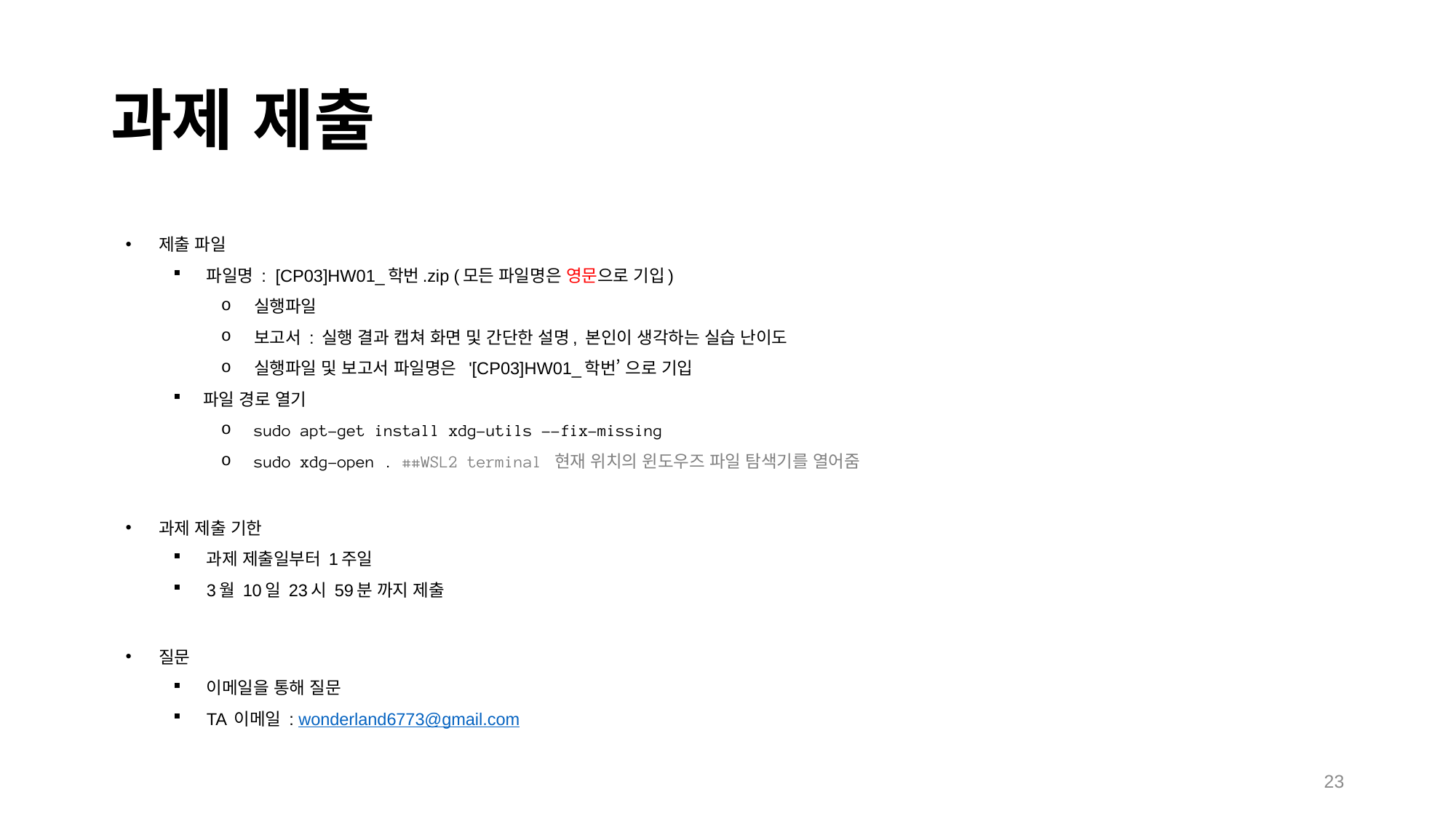

# 과제 제출
제출 파일
파일명 :  [CP03]HW01_학번.zip (모든 파일명은 영문으로 기입)
실행파일
보고서 : 실행 결과 캡쳐 화면 및 간단한 설명, 본인이 생각하는 실습 난이도
실행파일 및 보고서 파일명은  '[CP03]HW01_학번’ 으로 기입
파일 경로 열기
sudo apt-get install xdg-utils --fix-missing
sudo xdg-open . ##WSL2 terminal 현재 위치의 윈도우즈 파일 탐색기를 열어줌

과제 제출 기한
과제 제출일부터 1주일
3월 10일 23시 59분 까지 제출

질문
이메일을 통해 질문
TA 이메일 : wonderland6773@gmail.com
23